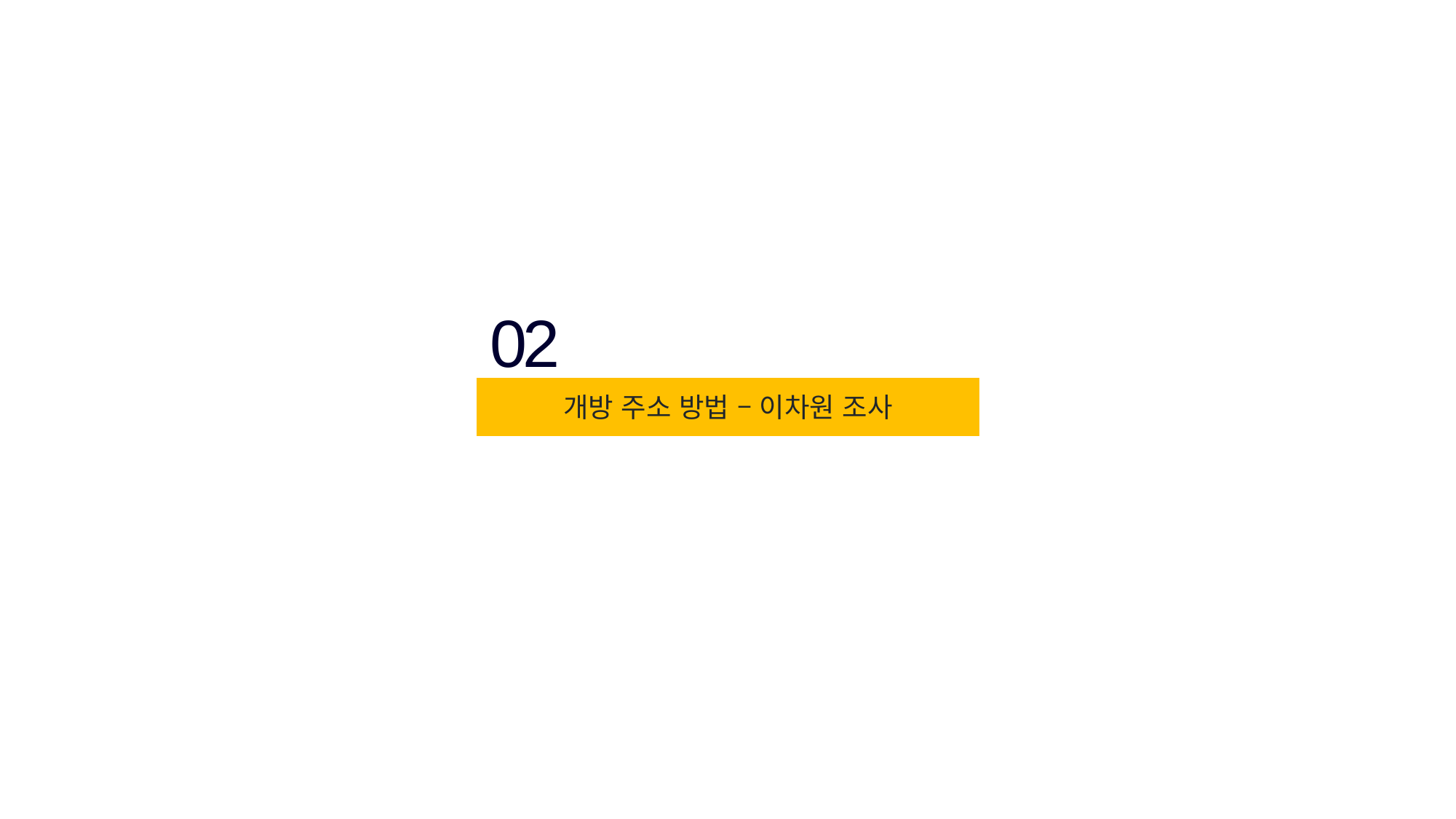

02
개방 주소 방법 – 이차원 조사